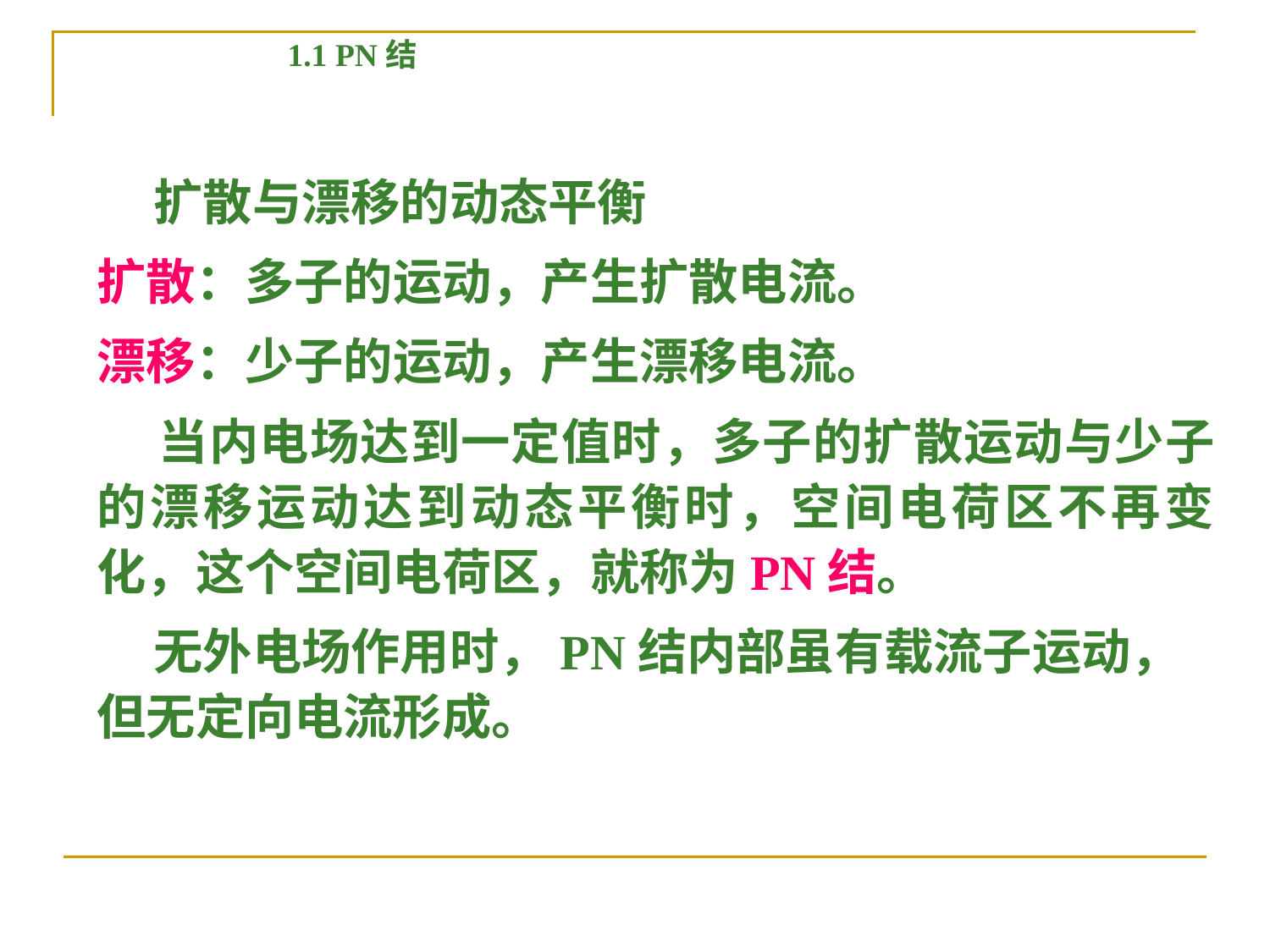

1.1 PN结
    扩散与漂移的动态平衡
扩散：多子的运动，产生扩散电流。
漂移：少子的运动，产生漂移电流。
    当内电场达到一定值时，多子的扩散运动与少子的漂移运动达到动态平衡时，空间电荷区不再变化，这个空间电荷区，就称为PN结。
    无外电场作用时，PN结内部虽有载流子运动，但无定向电流形成。